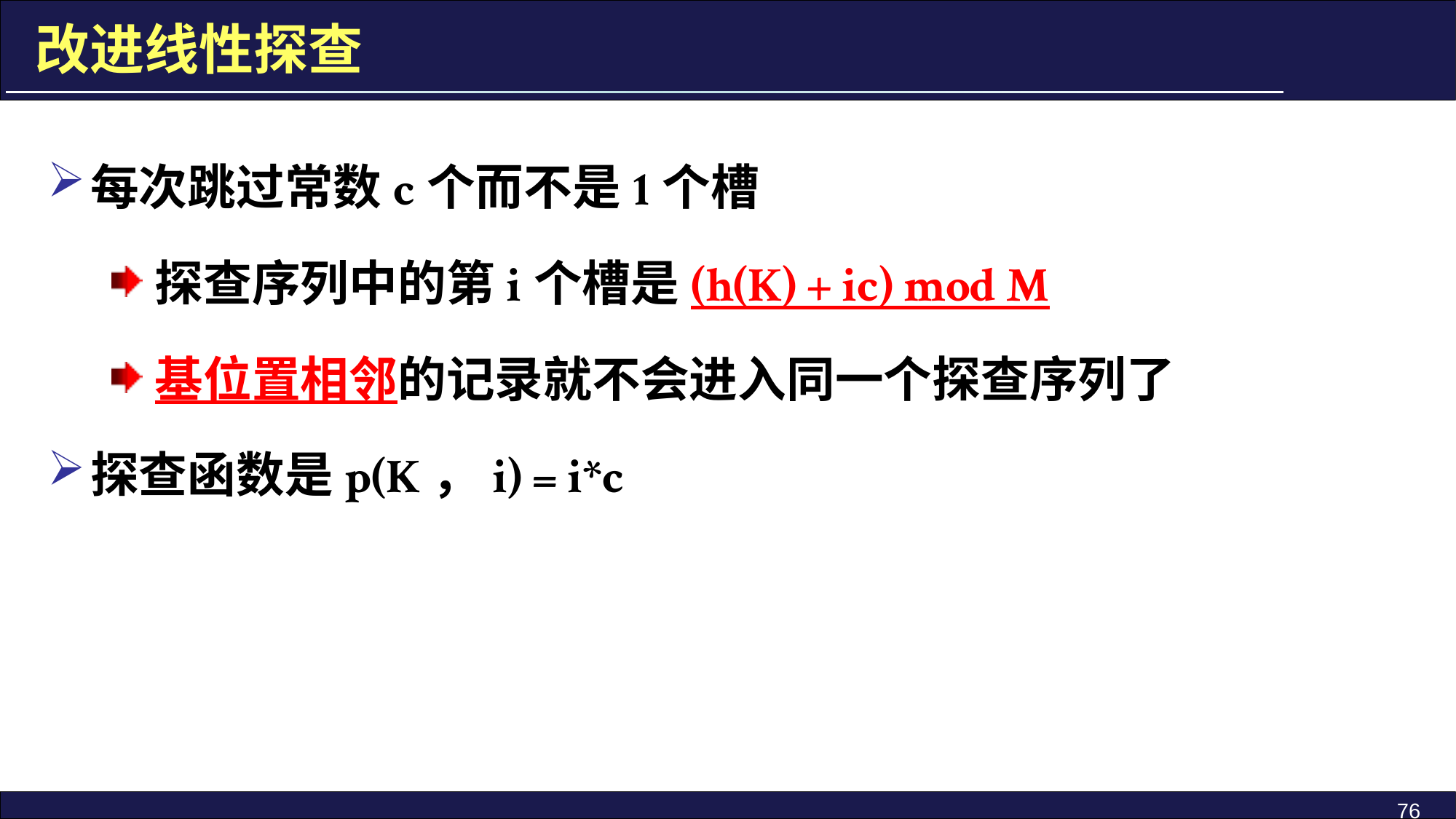

改进线性探查
每次跳过常数c个而不是1个槽
探查序列中的第i个槽是(h(K) + ic) mod M
基位置相邻的记录就不会进入同一个探查序列了
探查函数是p(K，i) = i*c
76